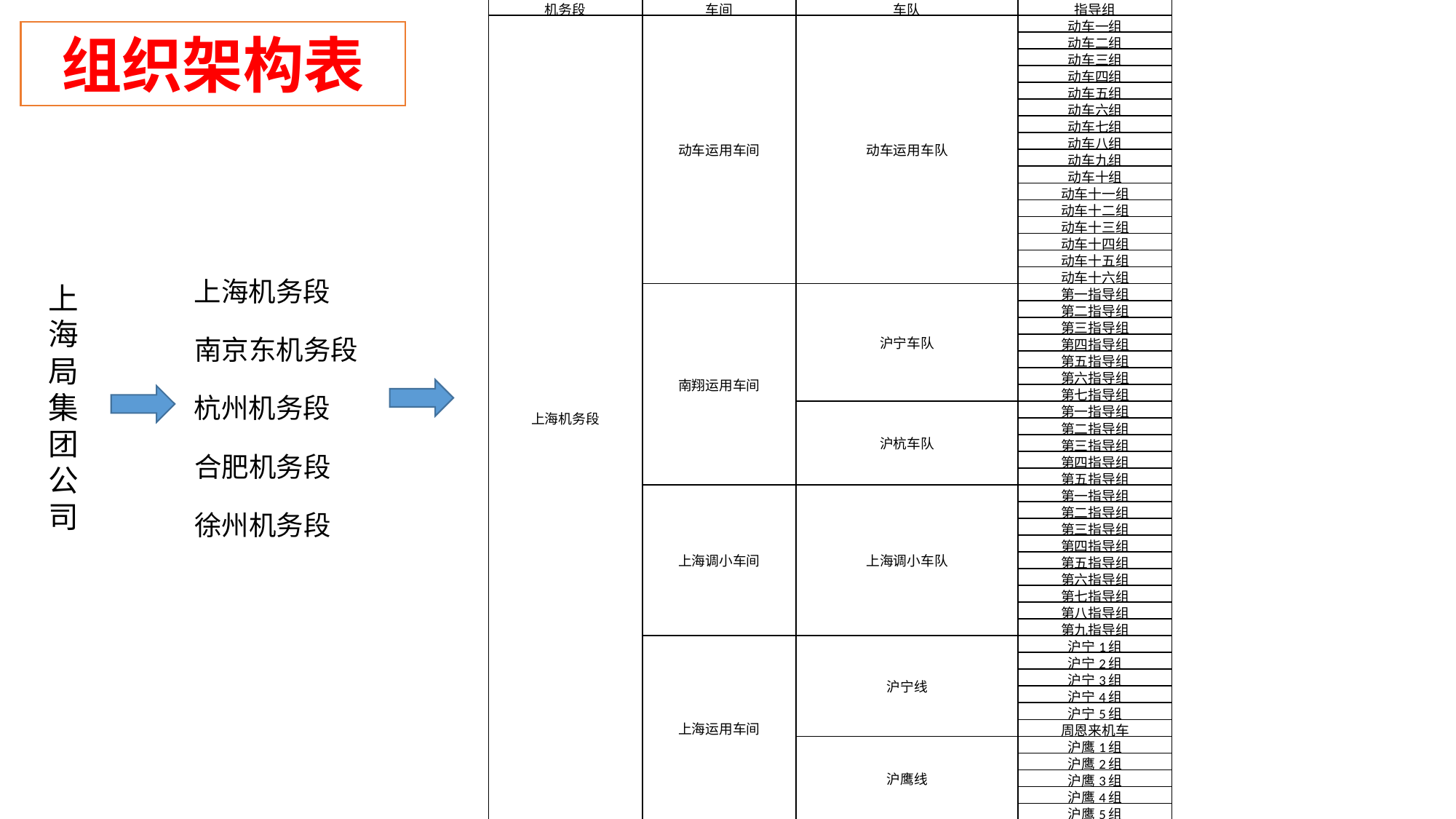

| 机务段 | 车间 | 车队 | 指导组 |
| --- | --- | --- | --- |
| 上海机务段 | 动车运用车间 | 动车运用车队 | 动车一组 |
|  |  |  | 动车二组 |
|  |  |  | 动车三组 |
|  |  |  | 动车四组 |
|  |  |  | 动车五组 |
|  |  |  | 动车六组 |
|  |  |  | 动车七组 |
|  |  |  | 动车八组 |
|  |  |  | 动车九组 |
|  |  |  | 动车十组 |
|  |  |  | 动车十一组 |
|  |  |  | 动车十二组 |
|  |  |  | 动车十三组 |
|  |  |  | 动车十四组 |
|  |  |  | 动车十五组 |
|  |  |  | 动车十六组 |
|  | 南翔运用车间 | 沪宁车队 | 第一指导组 |
|  |  |  | 第二指导组 |
|  |  |  | 第三指导组 |
|  |  |  | 第四指导组 |
|  |  |  | 第五指导组 |
|  |  |  | 第六指导组 |
|  |  |  | 第七指导组 |
|  |  | 沪杭车队 | 第一指导组 |
|  |  |  | 第二指导组 |
|  |  |  | 第三指导组 |
|  |  |  | 第四指导组 |
|  |  |  | 第五指导组 |
|  | 上海调小车间 | 上海调小车队 | 第一指导组 |
|  |  |  | 第二指导组 |
|  |  |  | 第三指导组 |
|  |  |  | 第四指导组 |
|  |  |  | 第五指导组 |
|  |  |  | 第六指导组 |
|  |  |  | 第七指导组 |
|  |  |  | 第八指导组 |
|  |  |  | 第九指导组 |
|  | 上海运用车间 | 沪宁线 | 沪宁1组 |
|  |  |  | 沪宁2组 |
|  |  |  | 沪宁3组 |
|  |  |  | 沪宁4组 |
|  |  |  | 沪宁5组 |
|  |  |  | 周恩来机车 |
|  |  | 沪鹰线 | 沪鹰1组 |
|  |  |  | 沪鹰2组 |
|  |  |  | 沪鹰3组 |
|  |  |  | 沪鹰4组 |
|  |  |  | 沪鹰5组 |
组织架构表
上海机务段
上海局集团公司
南京东机务段

杭州机务段
合肥机务段
徐州机务段